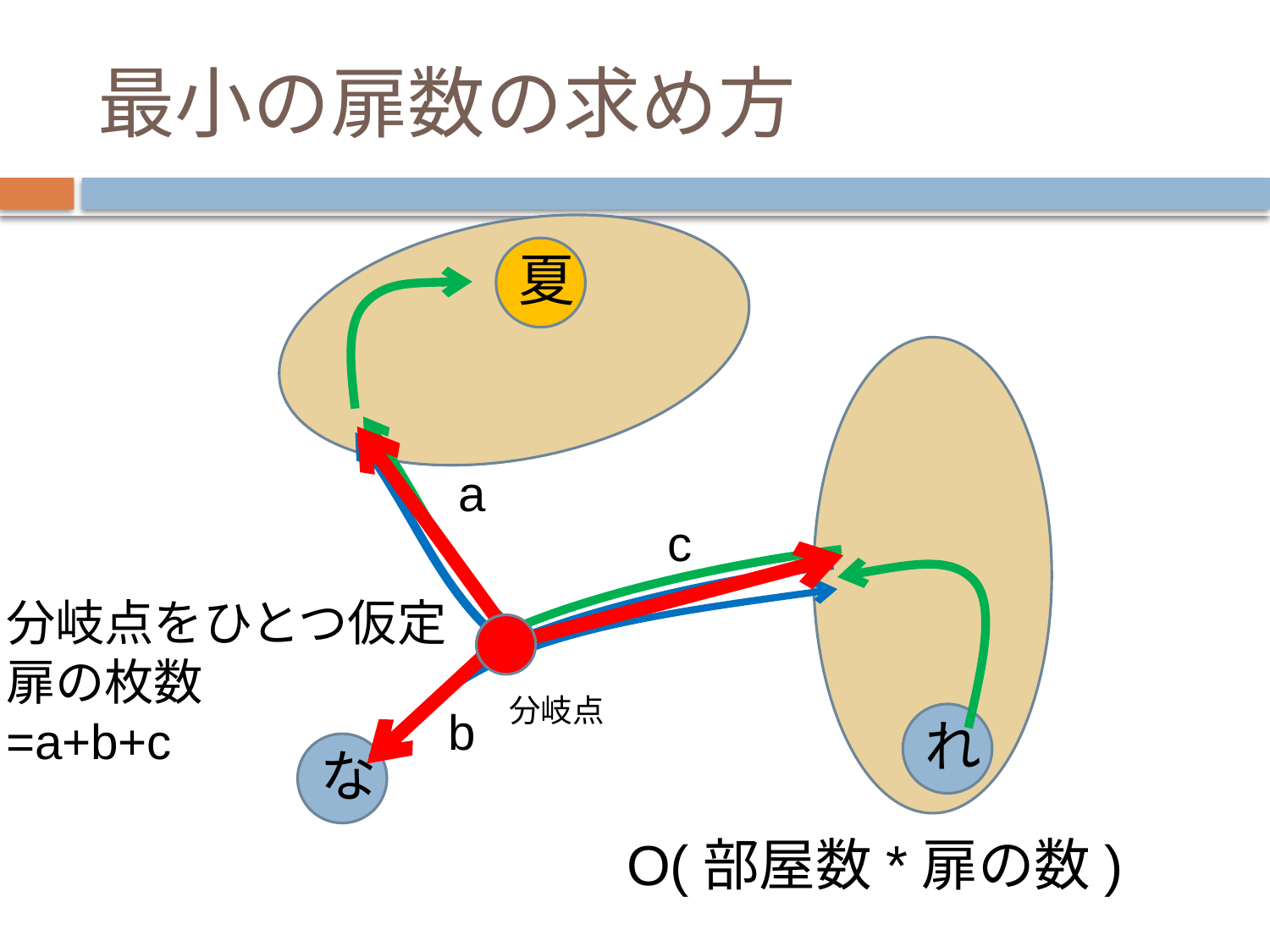

# 最小の扉数の求め方

夏

a
c

分岐点をひとつ仮定
扉の枚数
=a+b+c

分岐点
b

れ

な
O(部屋数*扉の数)